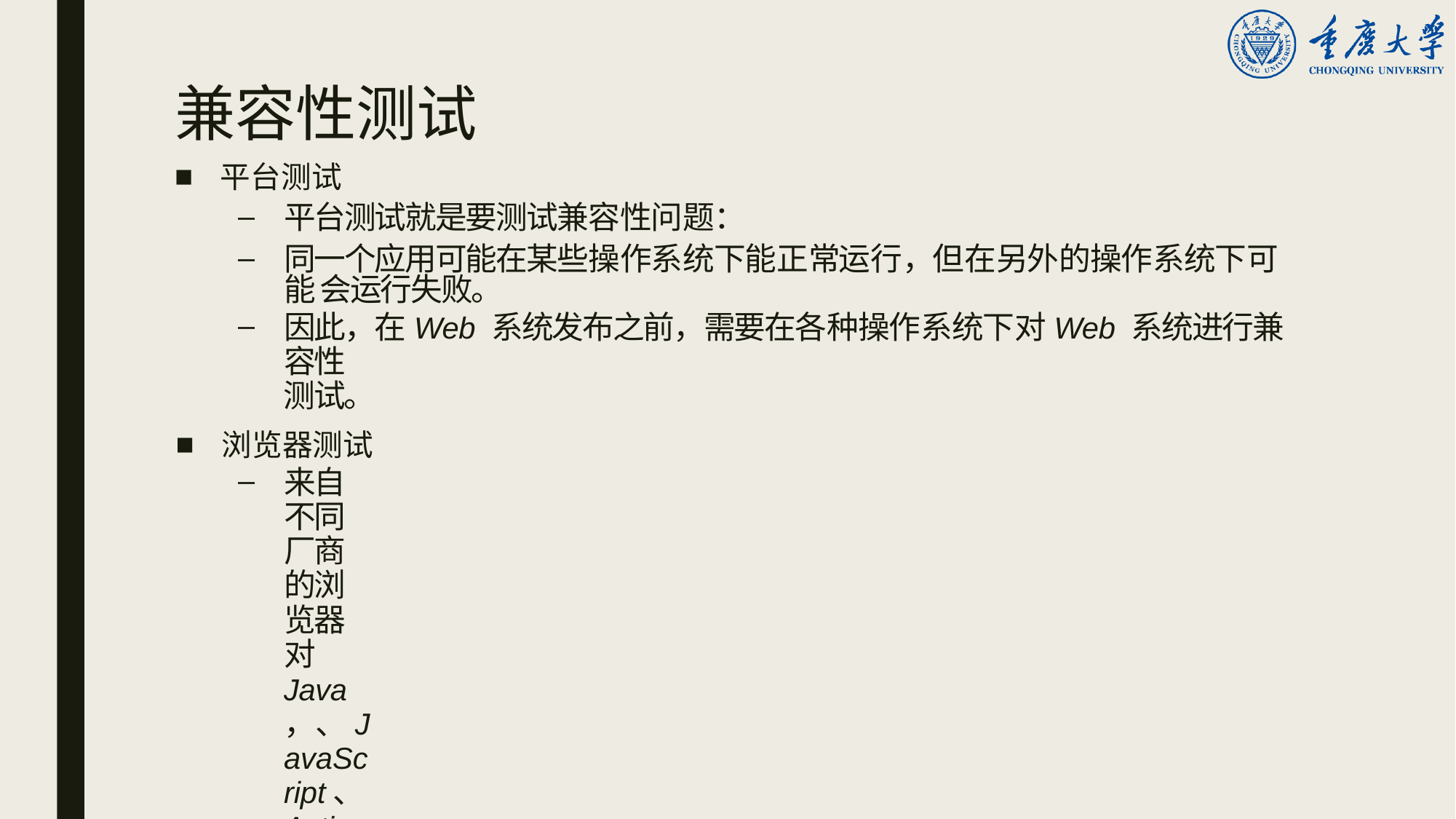

# 兼容性测试
平台测试
平台测试就是要测试兼容性问题：
同一个应用可能在某些操作系统下能正常运行，但在另外的操作系统下可能 会运行失败。
因此，在Web 系统发布之前，需要在各种操作系统下对Web 系统进行兼容性
测试。
浏览器测试
来自不同厂商的浏览器对Java，、JavaScript、ActiveX、plug-ins 或不同的
HTML 有不同的支持
框架和层次结构风格在不同的浏览器中也有不同的显示，甚至根本不能显示。 不同的浏览器对安全性和Java 的设置也不一样
分辨率测试：页面版式在1280x720、1920x1080 或1366x768 的分辨率模式下是 否显示正常?
连接速率测试；